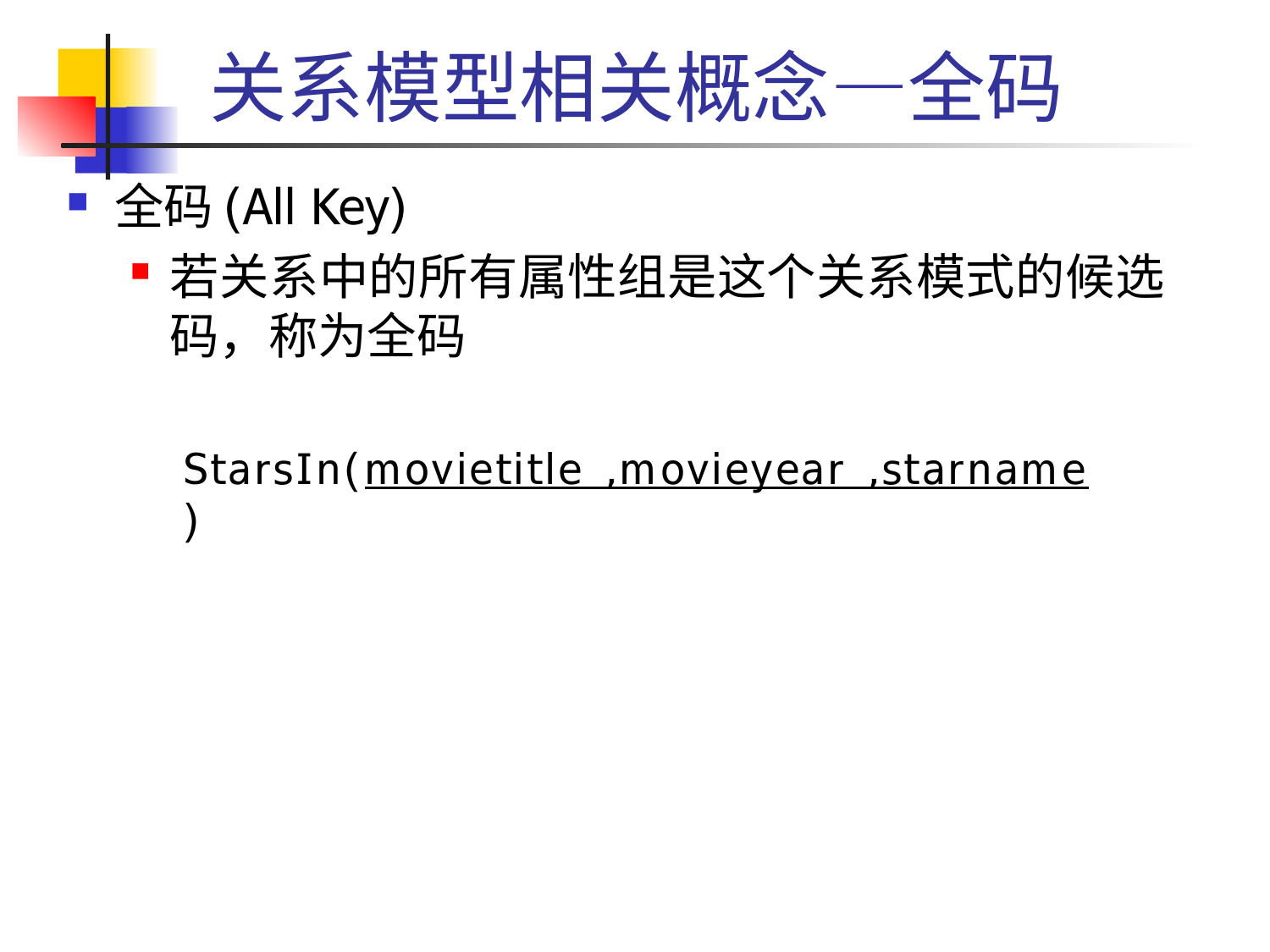

# 关系模型相关概念—全码
全码(All Key)
若关系中的所有属性组是这个关系模式的候选码，称为全码

StarsIn(movietitle ,movieyear ,starname)